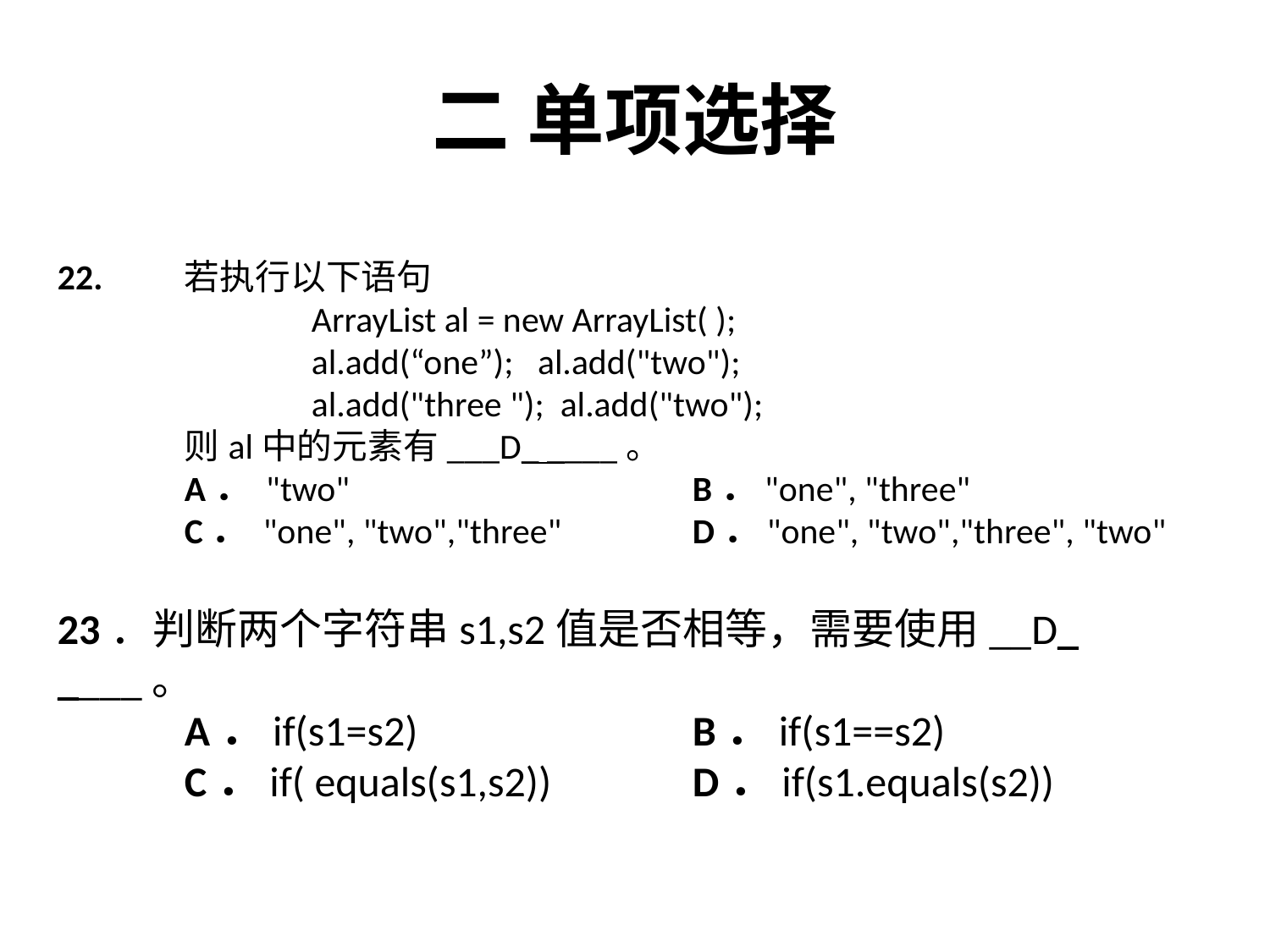

# 二 单项选择

22. 	若执行以下语句
		ArrayList al = new ArrayList( );
		al.add(“one”);   al.add("two");
    		al.add("three ");  al.add("two");
	则al中的元素有___D_ ____。
	A． "two"	              		B．"one", "three"
	C． "one", "two","three"   	D．"one", "two","three", "two"
23．判断两个字符串s1,s2值是否相等，需要使用__D_ ____。
	A．if(s1=s2)             		B．if(s1==s2)
	C．if( equals(s1,s2))	      	D．if(s1.equals(s2))